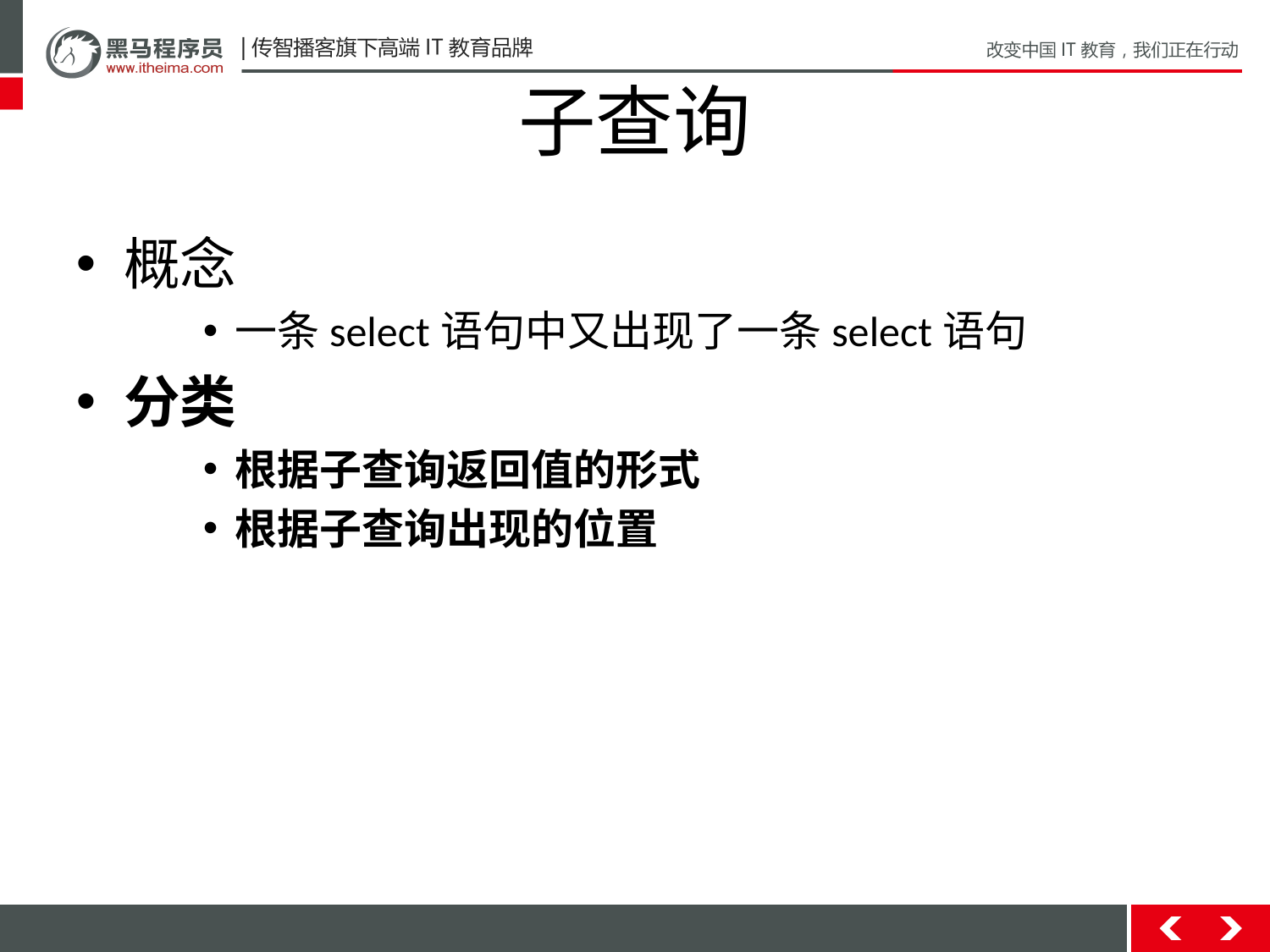

# 子查询
概念
一条select语句中又出现了一条select语句
分类
根据子查询返回值的形式
根据子查询出现的位置